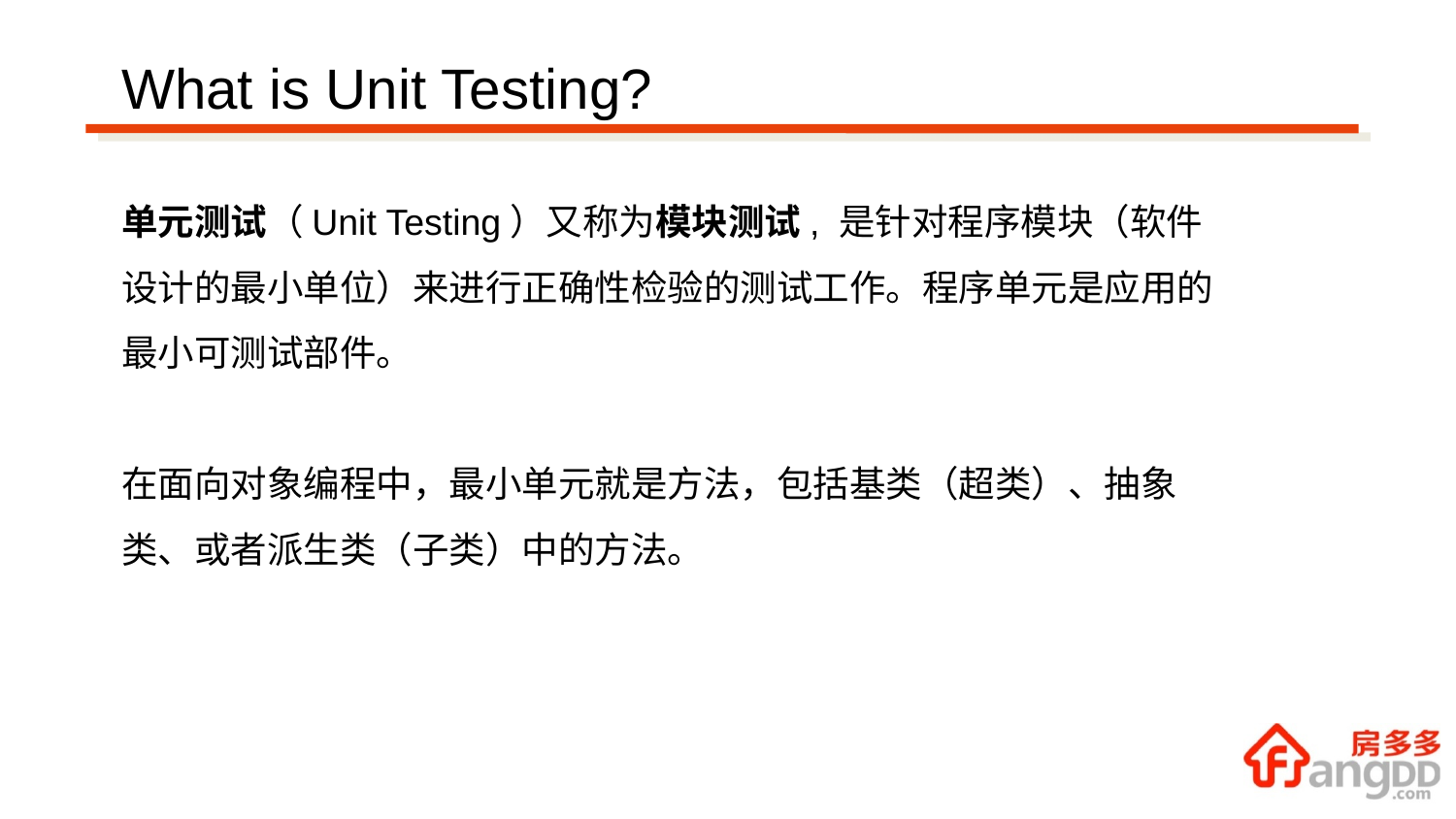

What is Unit Testing?

单元测试（Unit Testing）又称为模块测试, 是针对程序模块（软件设计的最小单位）来进行正确性检验的测试工作。程序单元是应用的最小可测试部件。

在面向对象编程中，最小单元就是方法，包括基类（超类）、抽象类、或者派生类（子类）中的方法。